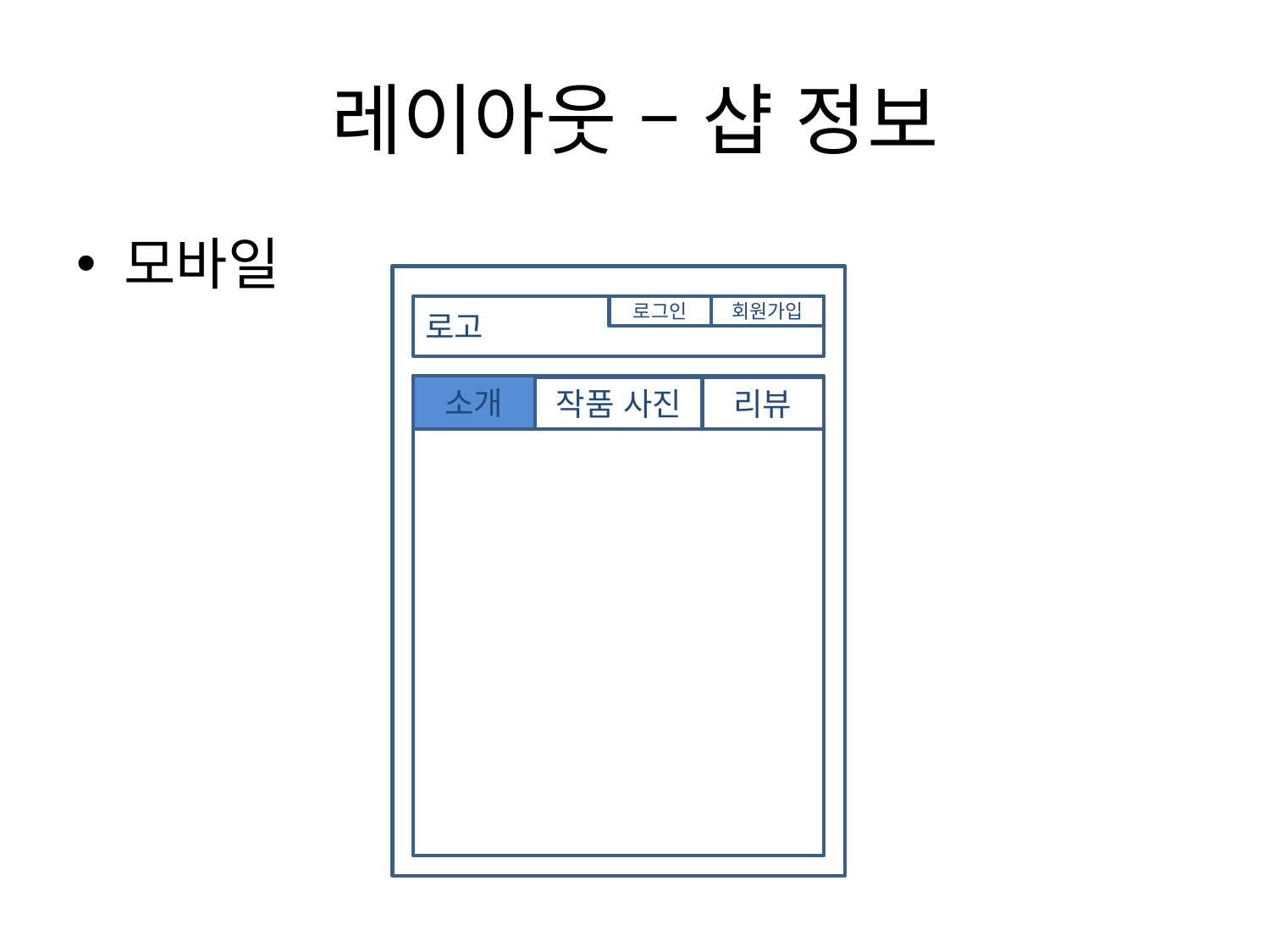

# 레이아웃 – 샵 정보
모바일

로고
로그인
회원가입

소개
작품 사진
리뷰